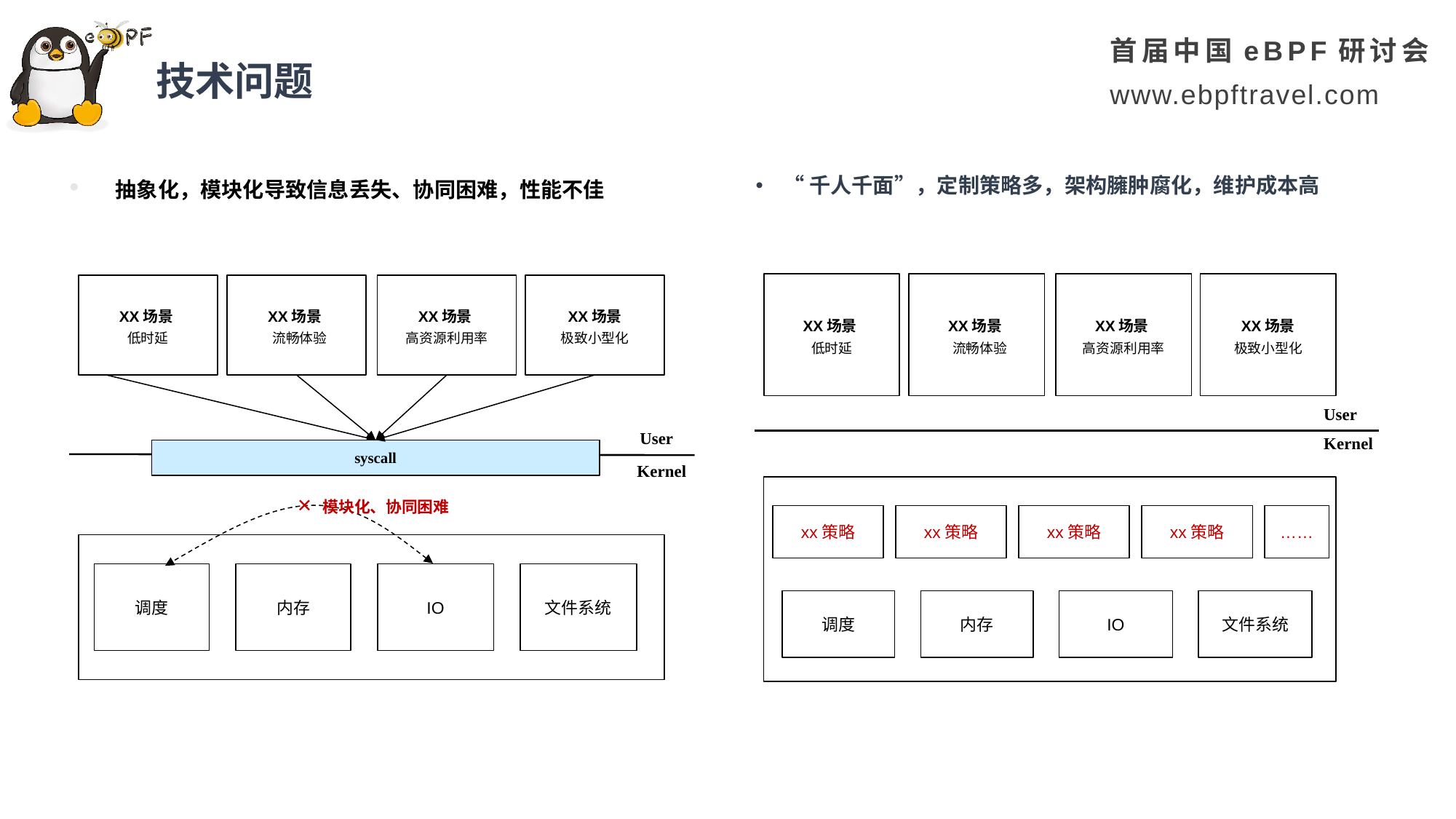

# 技术问题
抽象化，模块化导致信息丢失、协同困难，性能不佳
“千人千面”，定制策略多，架构臃肿腐化，维护成本高
XX场景
低时延
XX场景
 流畅体验
XX场景
高资源利用率
XX场景
极致小型化
User
Kernel

xx策略
xx策略
xx策略
xx策略
……
调度
内存
IO
文件系统
XX场景
低时延
XX场景
 流畅体验
XX场景
高资源利用率
XX场景
极致小型化
User
syscall
Kernel
×
模块化、协同困难

调度
内存
IO
文件系统